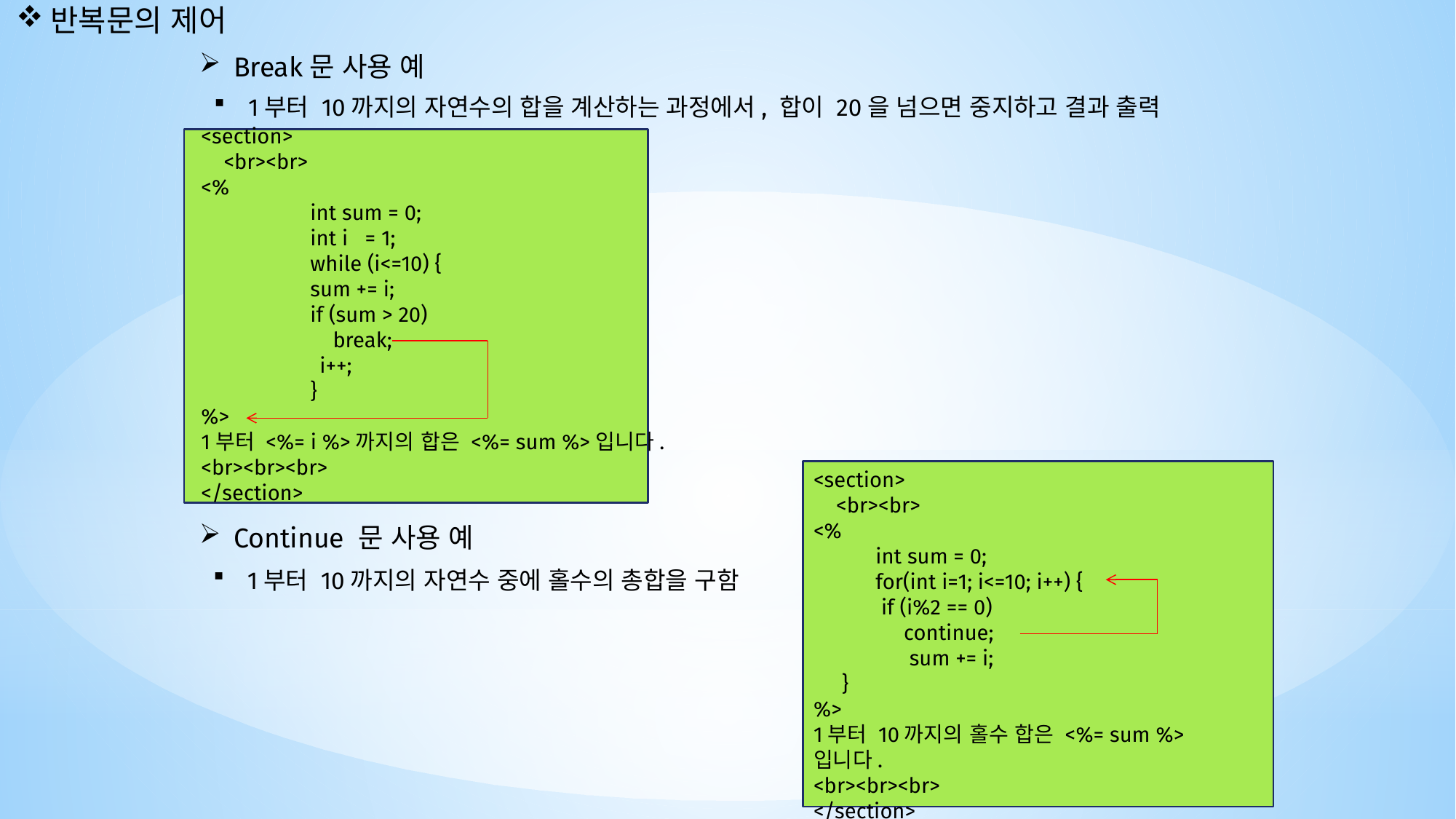

반복문의 제어
Break문 사용 예
1부터 10까지의 자연수의 합을 계산하는 과정에서, 합이 20을 넘으면 중지하고 결과 출력
<section>
    <br><br>
<%
	int sum = 0;
	int i   = 1;
	while (i<=10) {
	sum += i;
	if (sum > 20)
	    break;
                     i++;
	}
%>
1부터 <%= i %>까지의 합은 <%= sum %>입니다.
<br><br><br>
</section>

<section>
    <br><br>
<%
           int sum = 0;
           for(int i=1; i<=10; i++) {
            if (i%2 == 0)
                continue;
                 sum += i;
     }
%>
1부터 10까지의 홀수 합은 <%= sum %>입니다.
<br><br><br>
</section>
Continue 문 사용 예
1부터 10까지의 자연수 중에 홀수의 총합을 구함